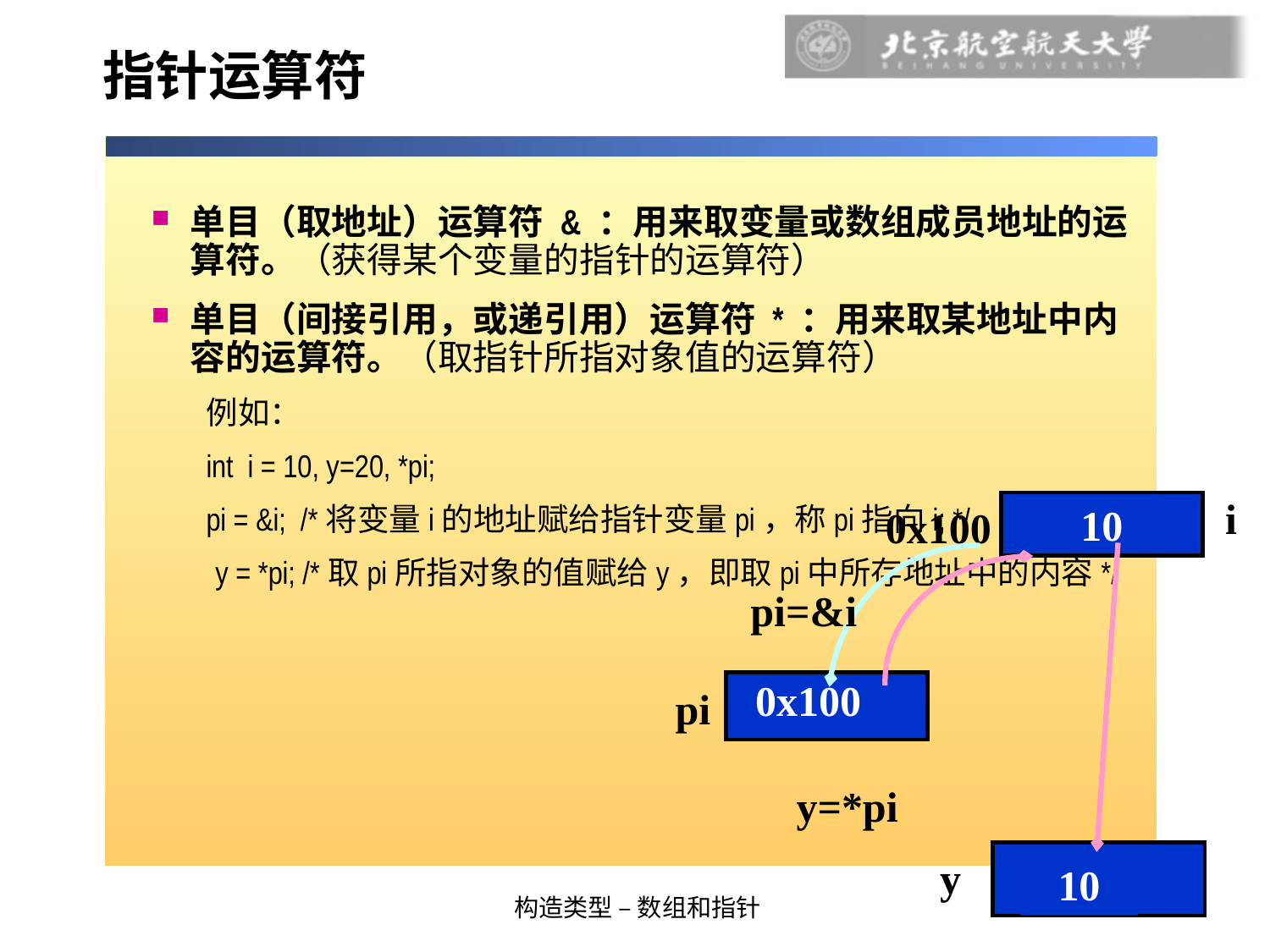

# 指针运算符
单目（取地址）运算符 & ：用来取变量或数组成员地址的运算符。（获得某个变量的指针的运算符）
单目（间接引用，或递引用）运算符 * ：用来取某地址中内容的运算符。（取指针所指对象值的运算符）
例如：
int  i = 10, y=20, *pi;
pi = &i;  /*将变量i的地址赋给指针变量pi，称pi指向i; */
	y = *pi; /*取pi所指对象的值赋给y，即取pi中所存地址中的内容*/
i
10
0x100

pi=&i
0x100

10

pi
y=*pi
20
y
22
构造类型 – 数组和指针